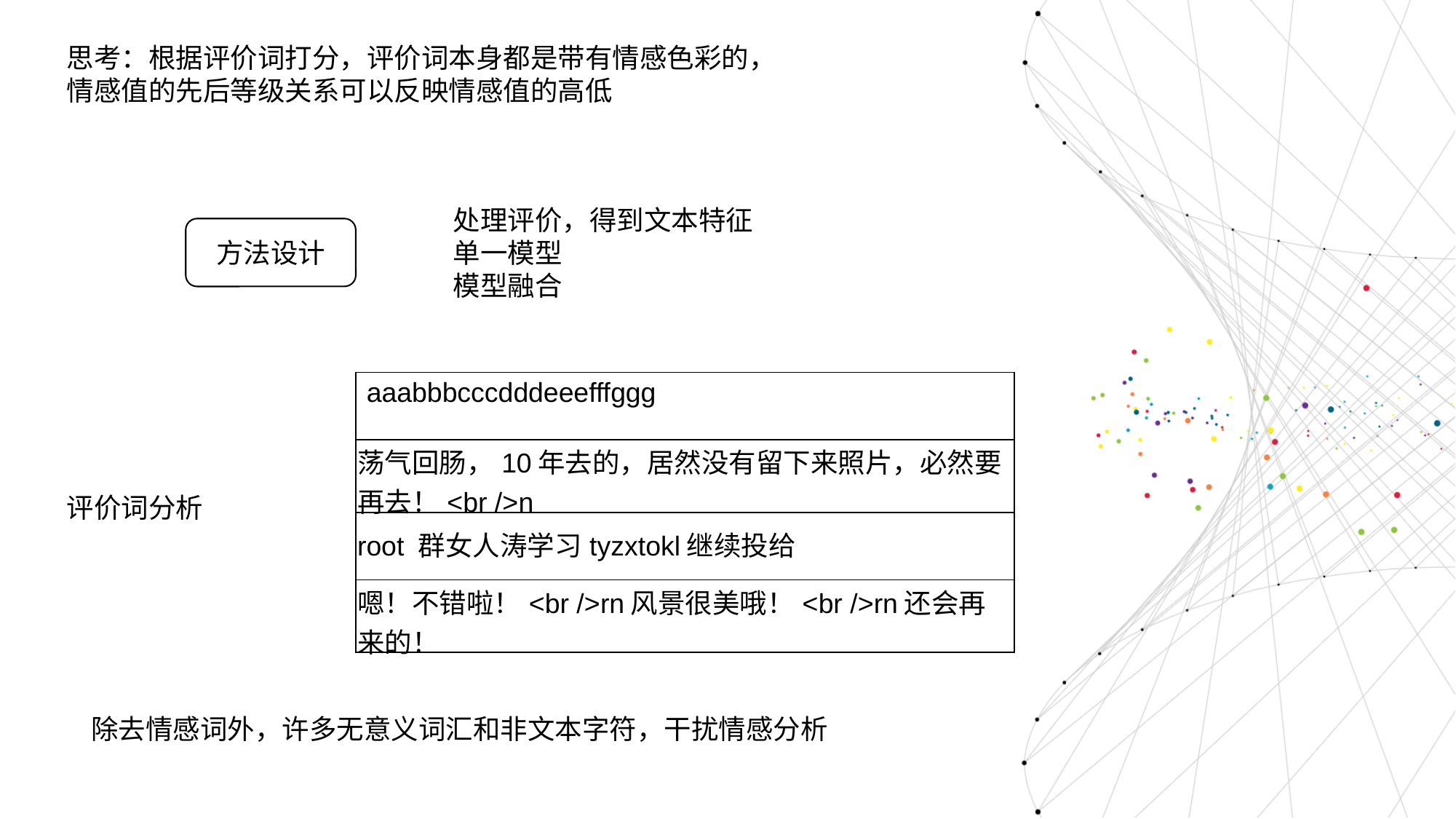

思考：根据评价词打分，评价词本身都是带有情感色彩的，情感值的先后等级关系可以反映情感值的高低
处理评价，得到文本特征
单一模型
模型融合
方法设计
| aaabbbcccdddeeefffggg |
| --- |
| 荡气回肠，10年去的，居然没有留下来照片，必然要再去！<br />n |
| root 群女人涛学习tyzxtokl继续投给 |
| 嗯！不错啦！<br />rn风景很美哦！<br />rn还会再来的！ |
评价词分析
除去情感词外，许多无意义词汇和非文本字符，干扰情感分析